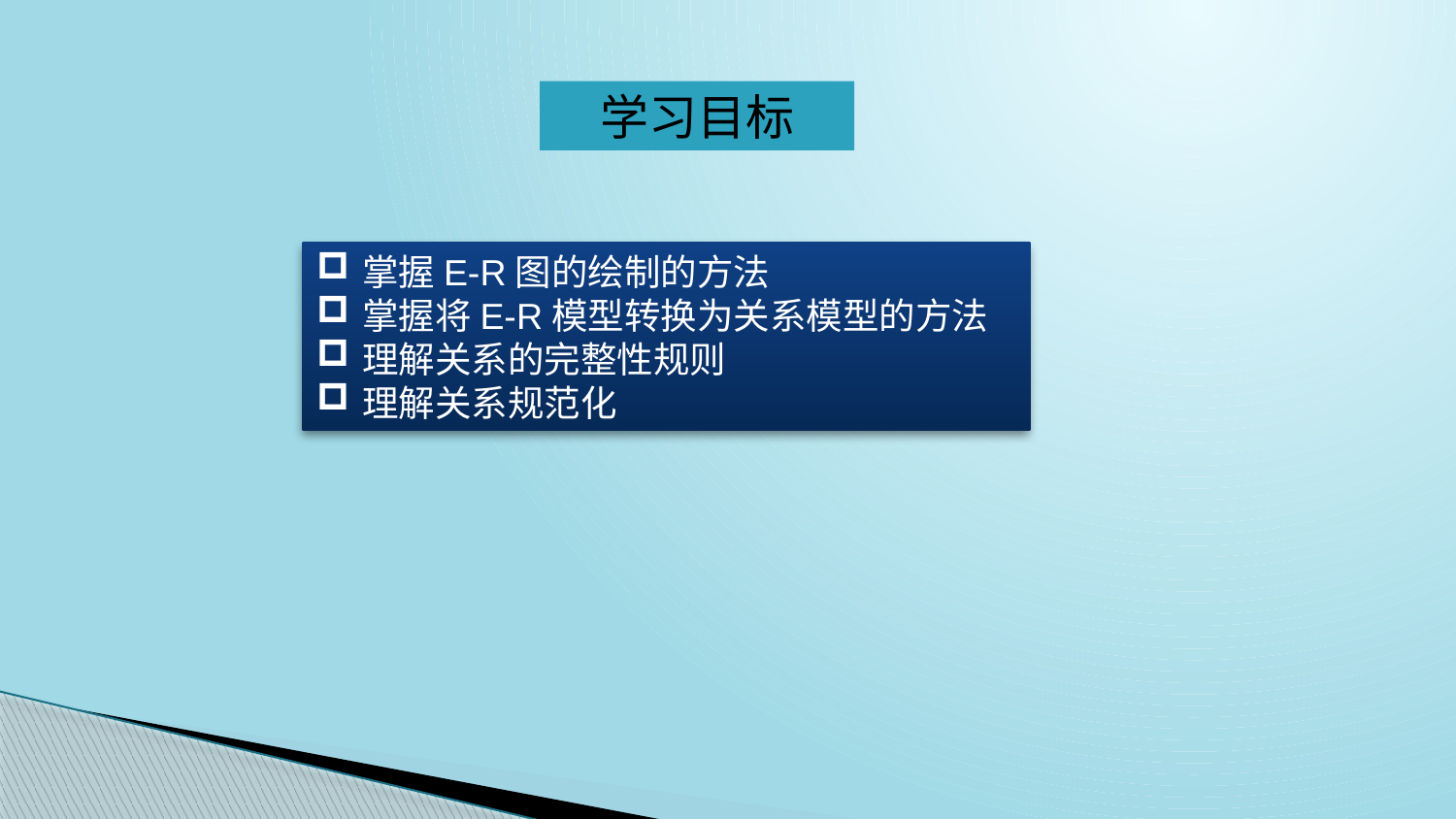

学习目标
掌握E-R图的绘制的方法
掌握将E-R模型转换为关系模型的方法
理解关系的完整性规则
理解关系规范化
2